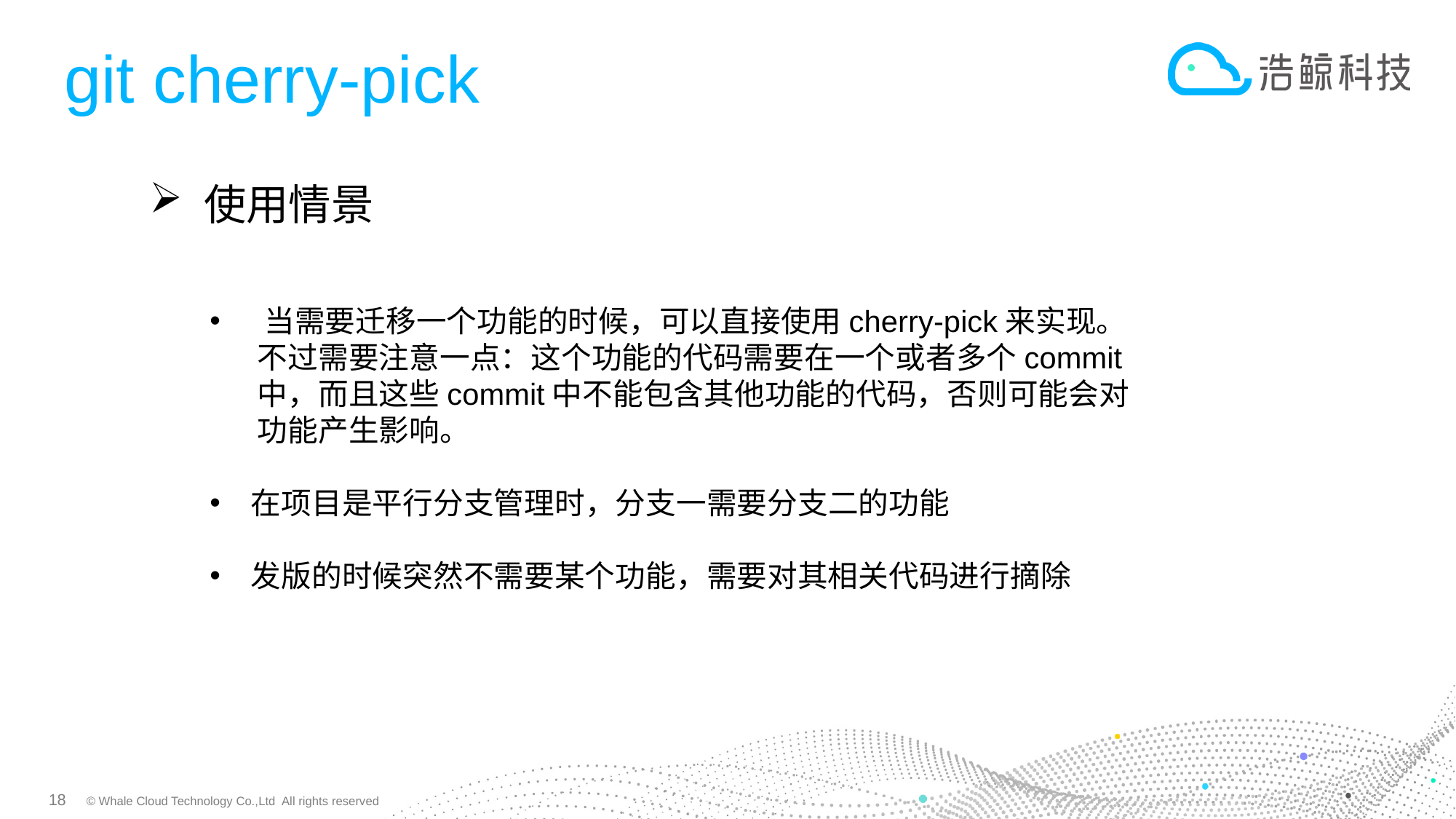

# git cherry-pick
使用情景
当需要迁移一个功能的时候，可以直接使用cherry-pick来实现。
      不过需要注意一点：这个功能的代码需要在一个或者多个commit
      中，而且这些commit中不能包含其他功能的代码，否则可能会对
      功能产生影响。

在项目是平行分支管理时，分支一需要分支二的功能

发版的时候突然不需要某个功能，需要对其相关代码进行摘除